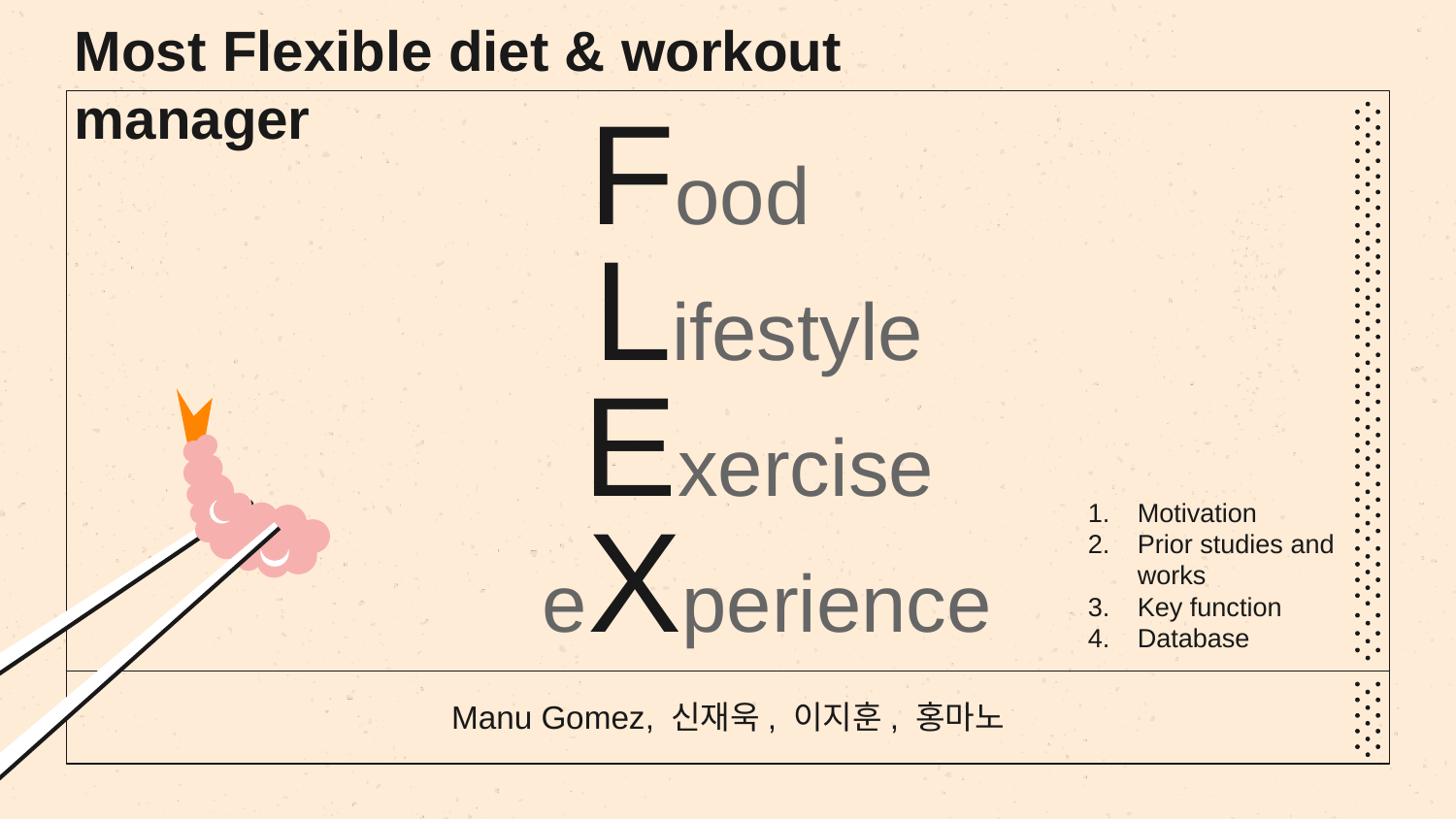

Most Flexible diet & workout manager

# Food
   Lifestyle
   Exercise
      eXperience

Motivation
Prior studies and works
Key function
Database

Manu Gomez, 신재욱, 이지훈, 홍마노